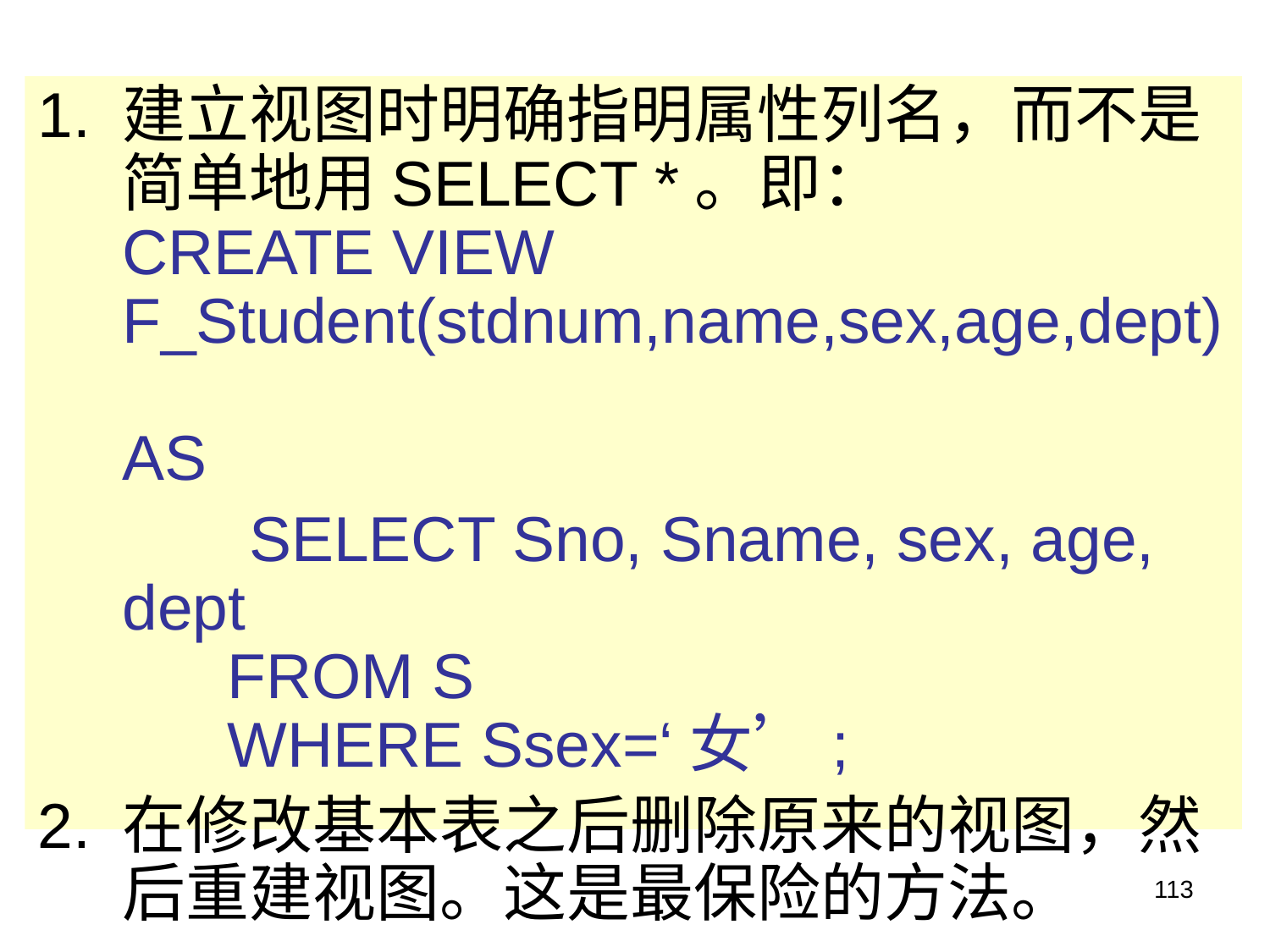

建立视图时明确指明属性列名，而不是简单地用SELECT *。即：
CREATE VIEW F_Student(stdnum,name,sex,age,dept)
AS
		SELECT Sno, Sname, sex, age, dept
      FROM S
      WHERE Ssex=‘女’;
在修改基本表之后删除原来的视图，然后重建视图。这是最保险的方法。
113